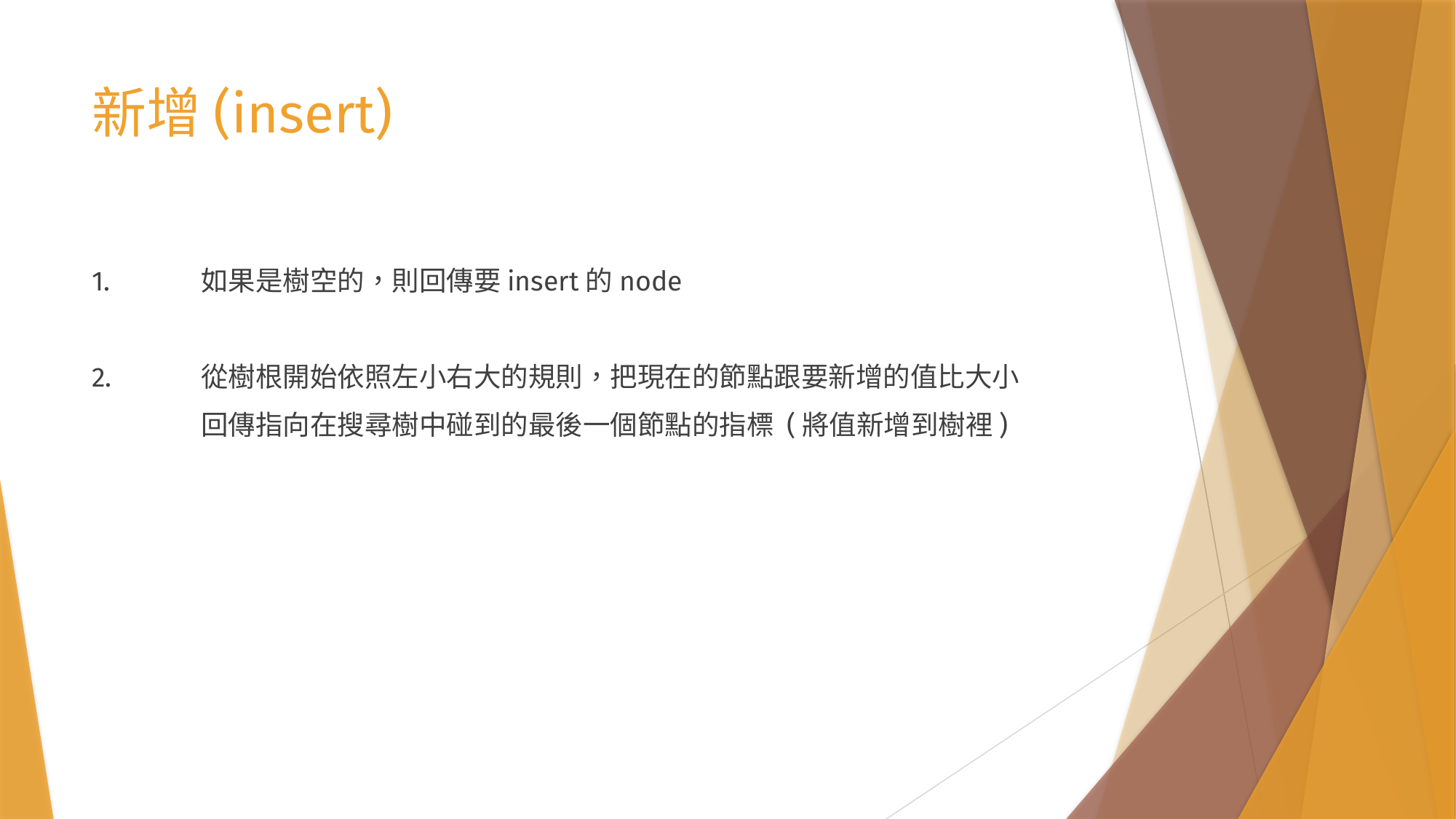

# 新增(insert)
1.	如果是樹空的，則回傳要insert的node

2.	從樹根開始依照左小右大的規則，把現在的節點跟要新增的值比大小
	回傳指向在搜尋樹中碰到的最後一個節點的指標 (將值新增到樹裡)